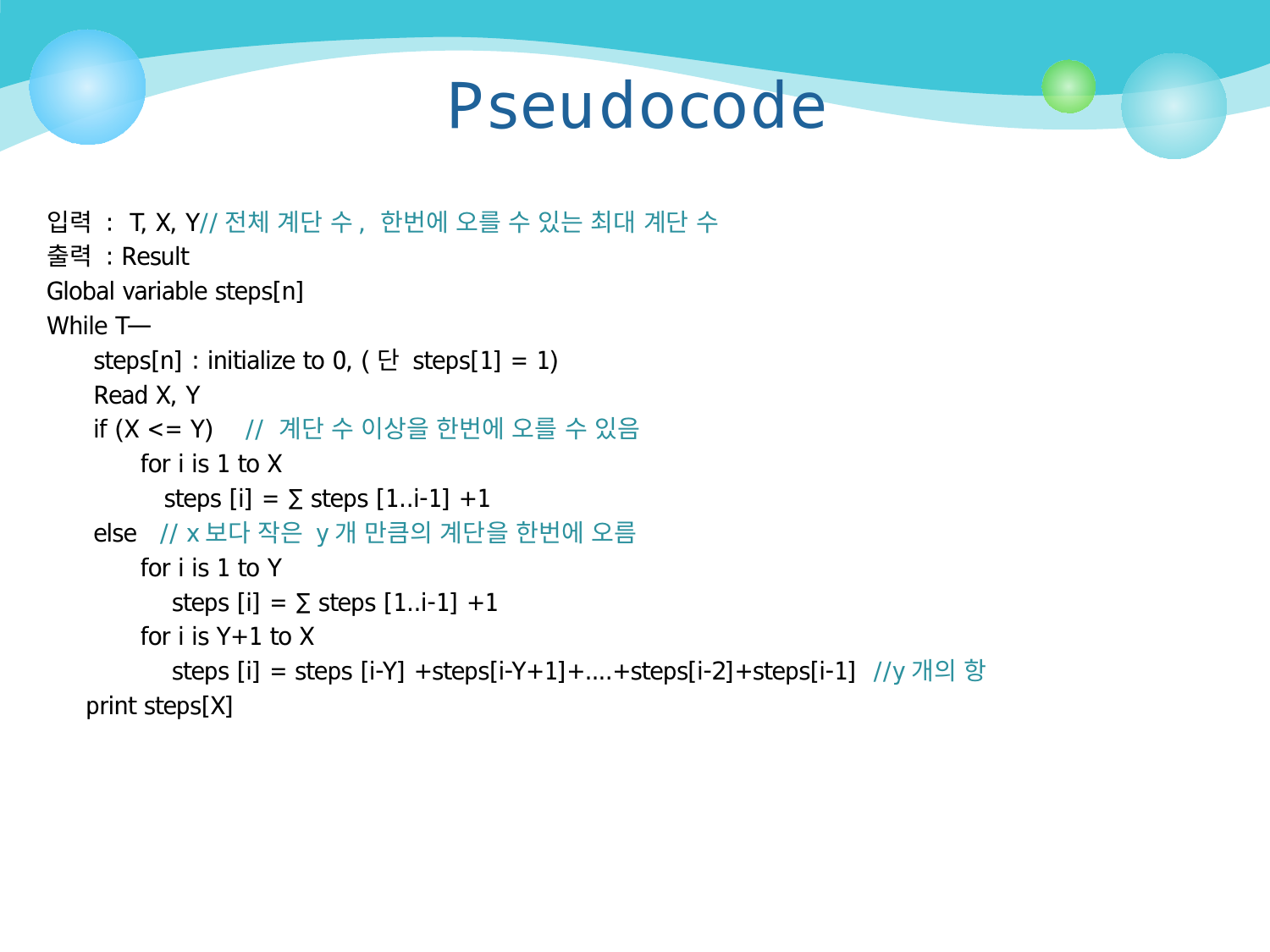

# Pseudocode
입력 :  T, X, Y//전체 계단 수, 한번에 오를 수 있는 최대 계단 수
출력 : Result
Global variable steps[n]
While T—
      steps[n] : initialize to 0, (단 steps[1] = 1)
      Read X, Y
      if (X <= Y)    // 계단 수 이상을 한번에 오를 수 있음
            for i is 1 to X
               steps [i] = ∑ steps [1..i-1] +1
      else   // x보다 작은 y개 만큼의 계단을 한번에 오름
            for i is 1 to Y
                steps [i] = ∑ steps [1..i-1] +1
            for i is Y+1 to X
                steps [i] = steps [i-Y] +steps[i-Y+1]+….+steps[i-2]+steps[i-1]  //y개의 항
     print steps[X]